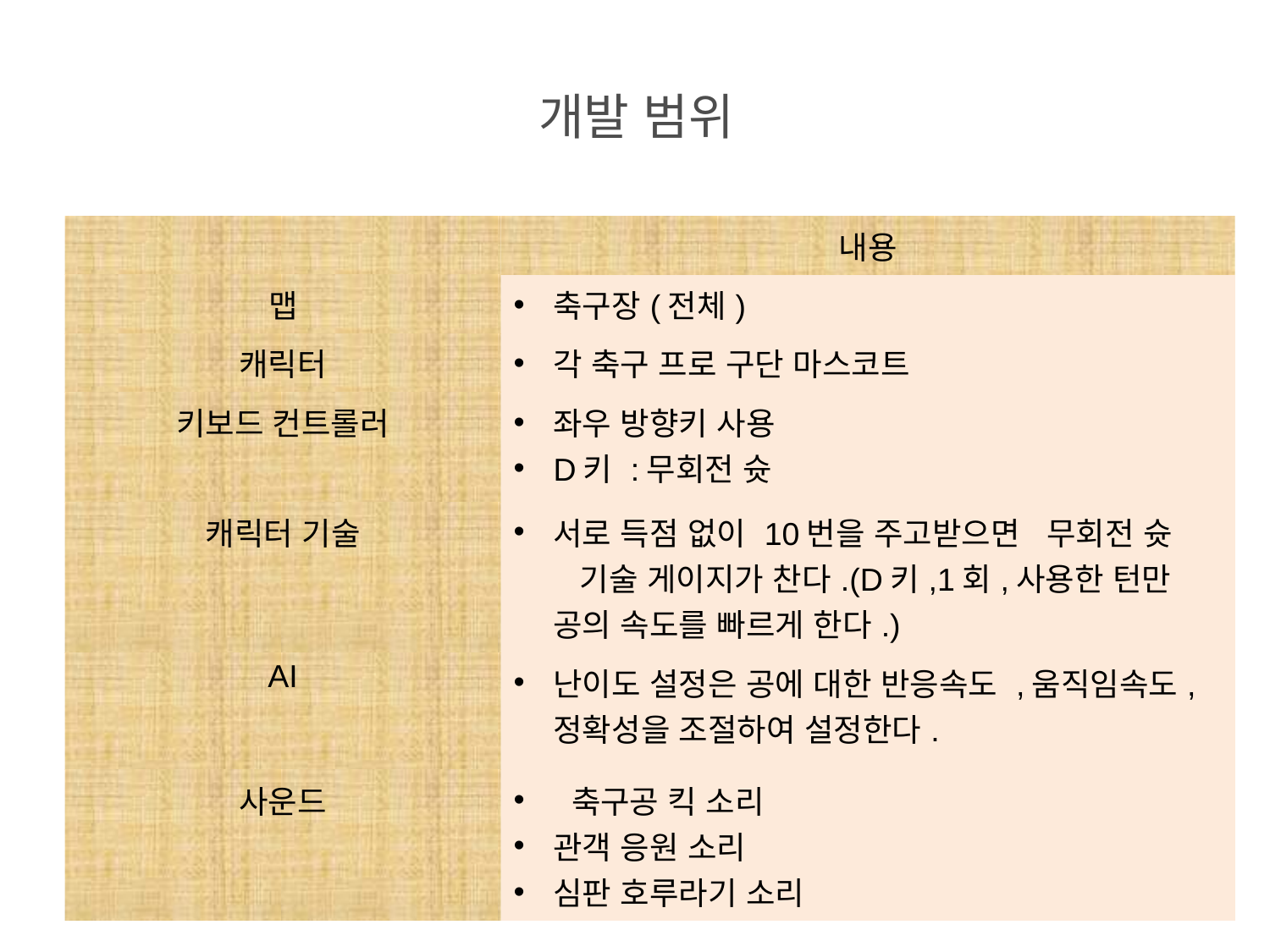

# 개발 범위
|  | 내용 |
| --- | --- |
| 맵 | 축구장(전체) |
| 캐릭터 | 각 축구 프로 구단 마스코트 |
| 키보드 컨트롤러 | 좌우 방향키 사용 D키 :무회전 슛 |
| 캐릭터 기술 | 서로 득점 없이 10번을 주고받으면 무회전 슛 기술 게이지가 찬다.(D키,1회,사용한 턴만 공의 속도를 빠르게 한다.) |
| AI | 난이도 설정은 공에 대한 반응속도 ,움직임속도, 정확성을 조절하여 설정한다. |
| 사운드 | 축구공 킥 소리 관객 응원 소리 심판 호루라기 소리 |